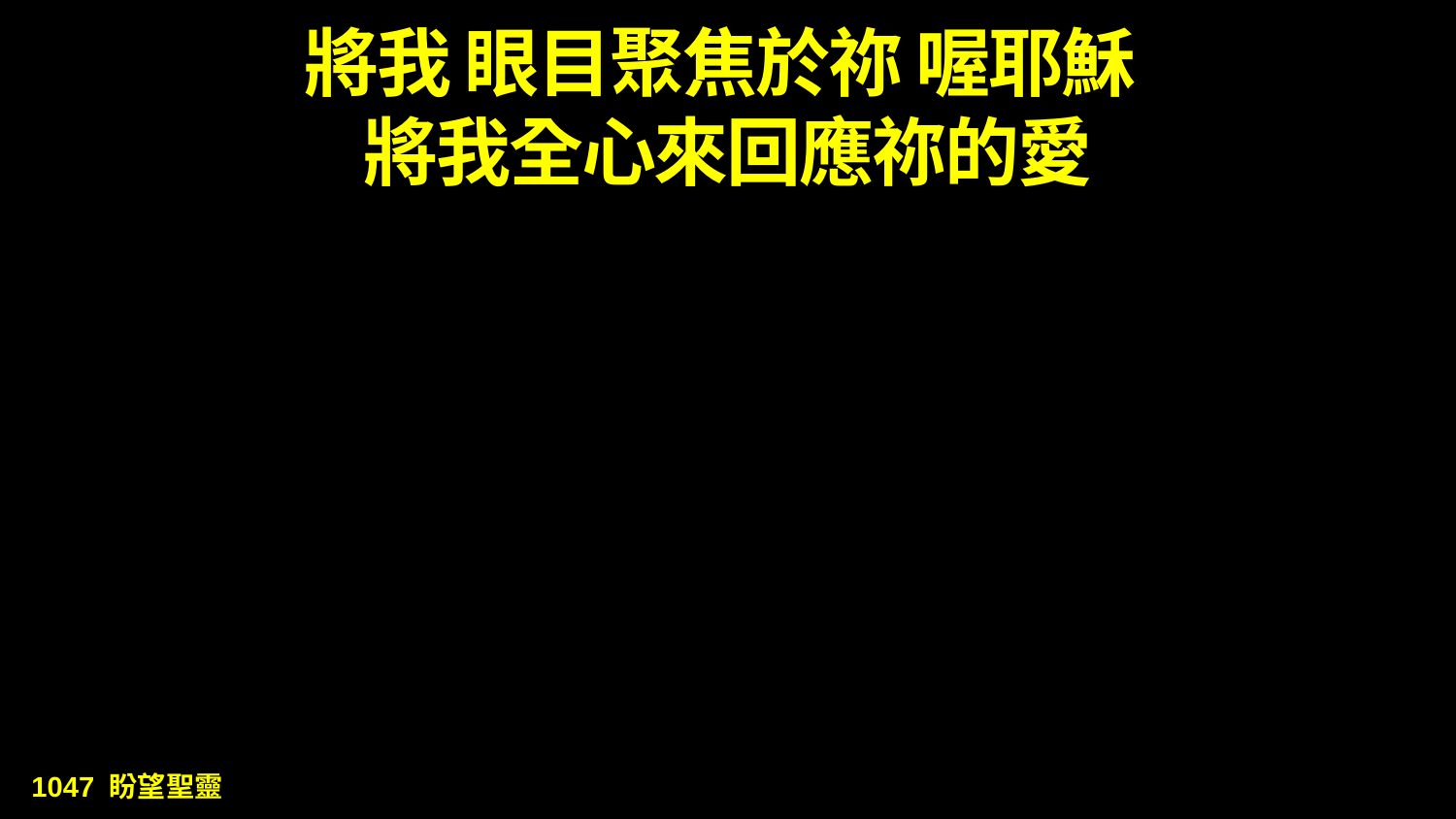

# 將我 眼目聚焦於祢 喔耶穌 將我全心來回應祢的愛
1047 盼望聖靈